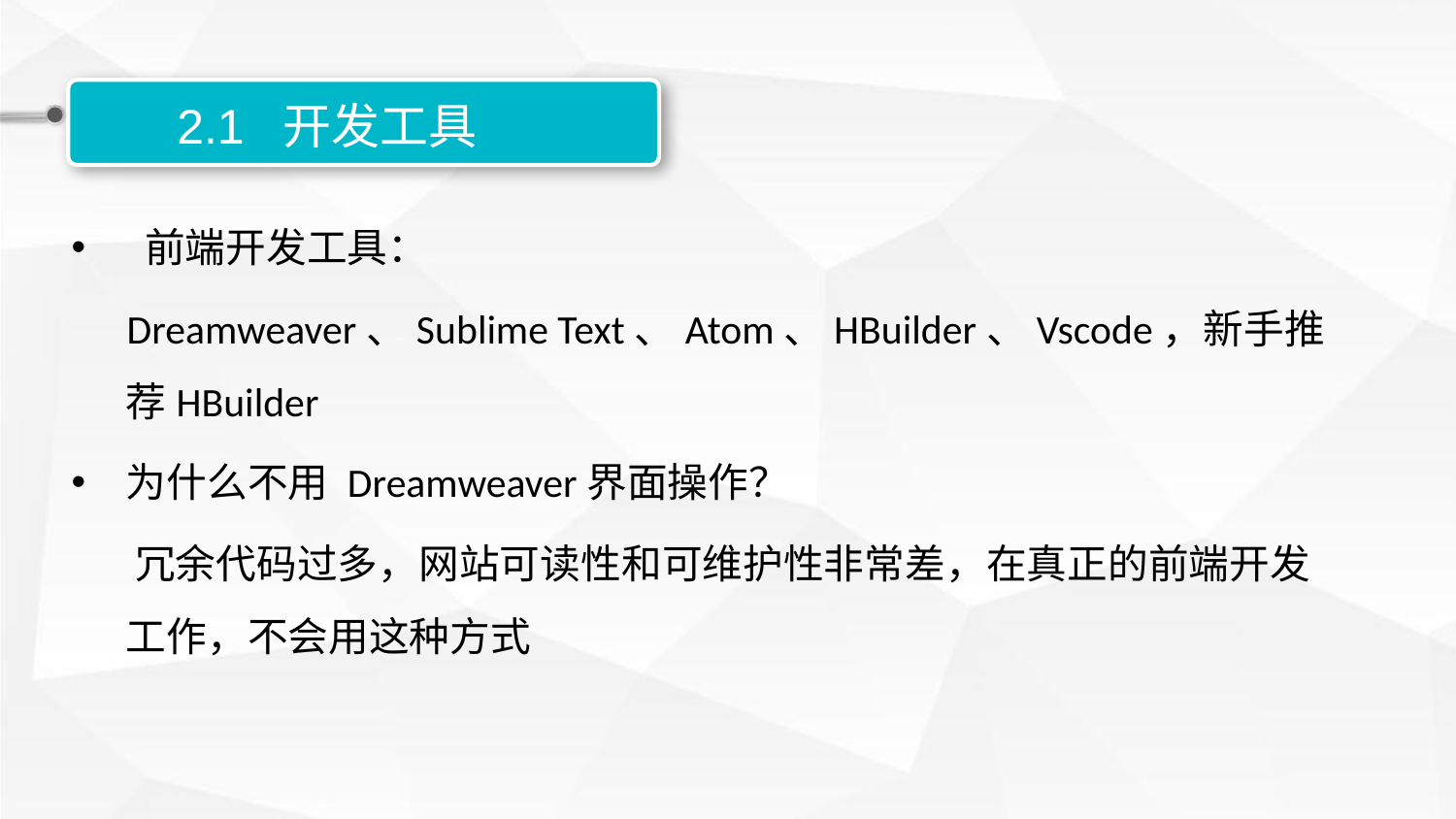

2.1  开发工具

 前端开发工具：
      Dreamweaver、Sublime Text、Atom、HBuilder、Vscode，新手推荐HBuilder
为什么不用 Dreamweaver界面操作？
      冗余代码过多，网站可读性和可维护性非常差，在真正的前端开发工作，不会用这种方式